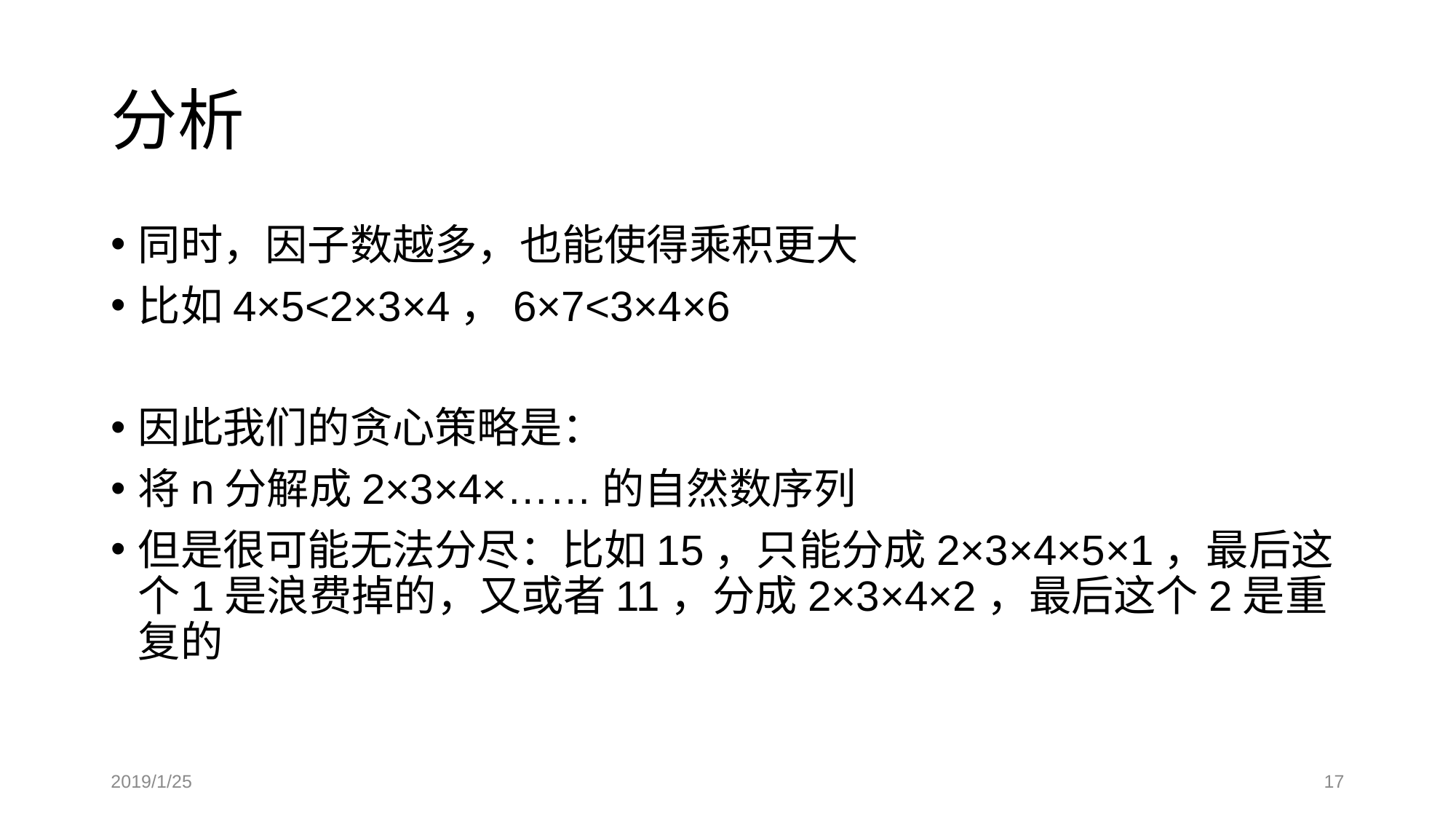

# 分析
同时，因子数越多，也能使得乘积更大
比如4×5<2×3×4，6×7<3×4×6

因此我们的贪心策略是：
将n分解成2×3×4×……的自然数序列
但是很可能无法分尽：比如15，只能分成2×3×4×5×1，最后这个1是浪费掉的，又或者11，分成2×3×4×2，最后这个2是重复的
2019/1/25
17